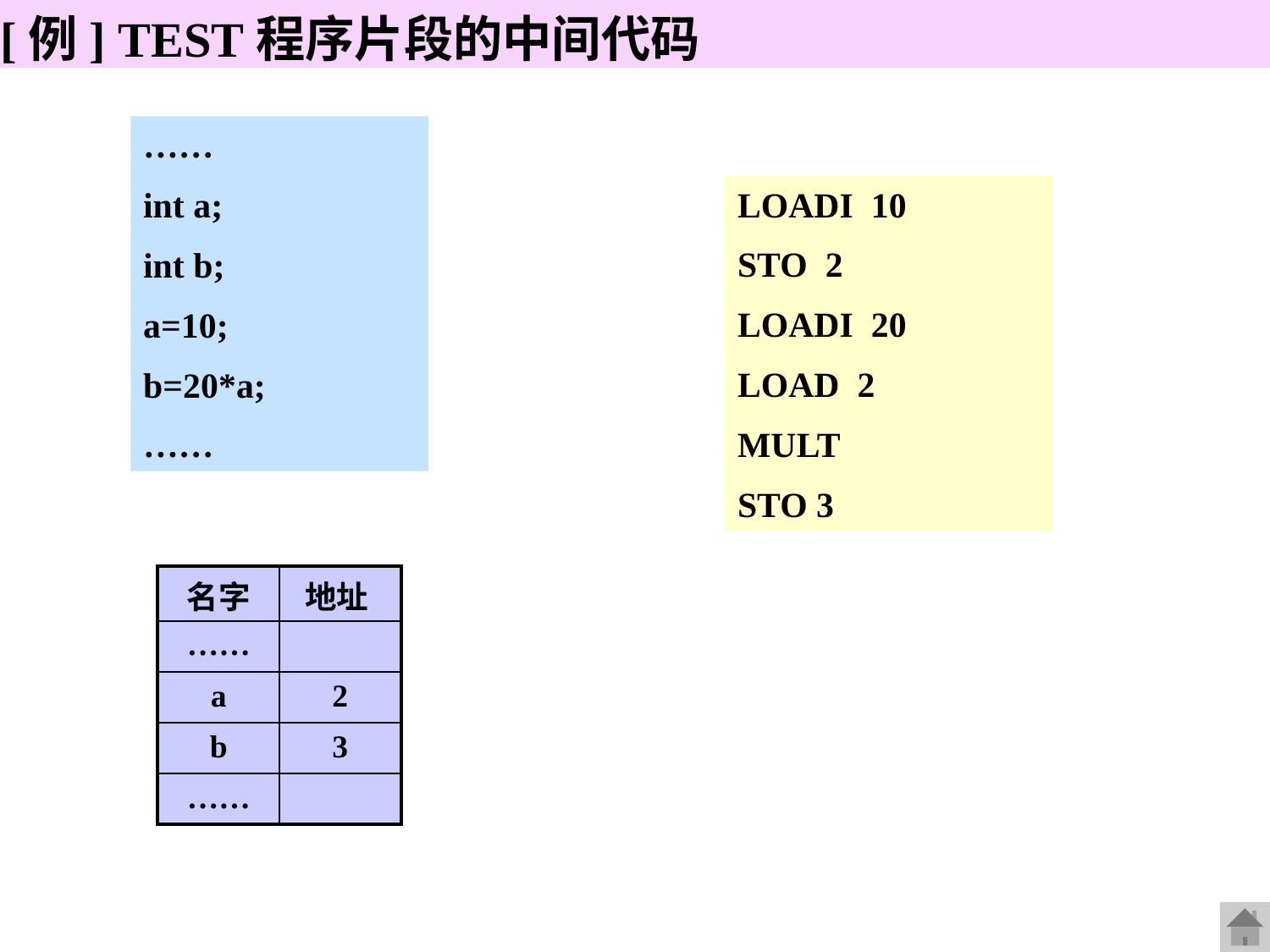

[例] TEST程序片段的中间代码
……
int a;
int b;
a=10;
b=20*a;
……
LOADI  10
STO  2
LOADI  20
LOAD  2
MULT
STO 3
| 名字 | 地址 |
| --- | --- |
| …… |  |
| a | 2 |
| b | 3 |
| …… |  |